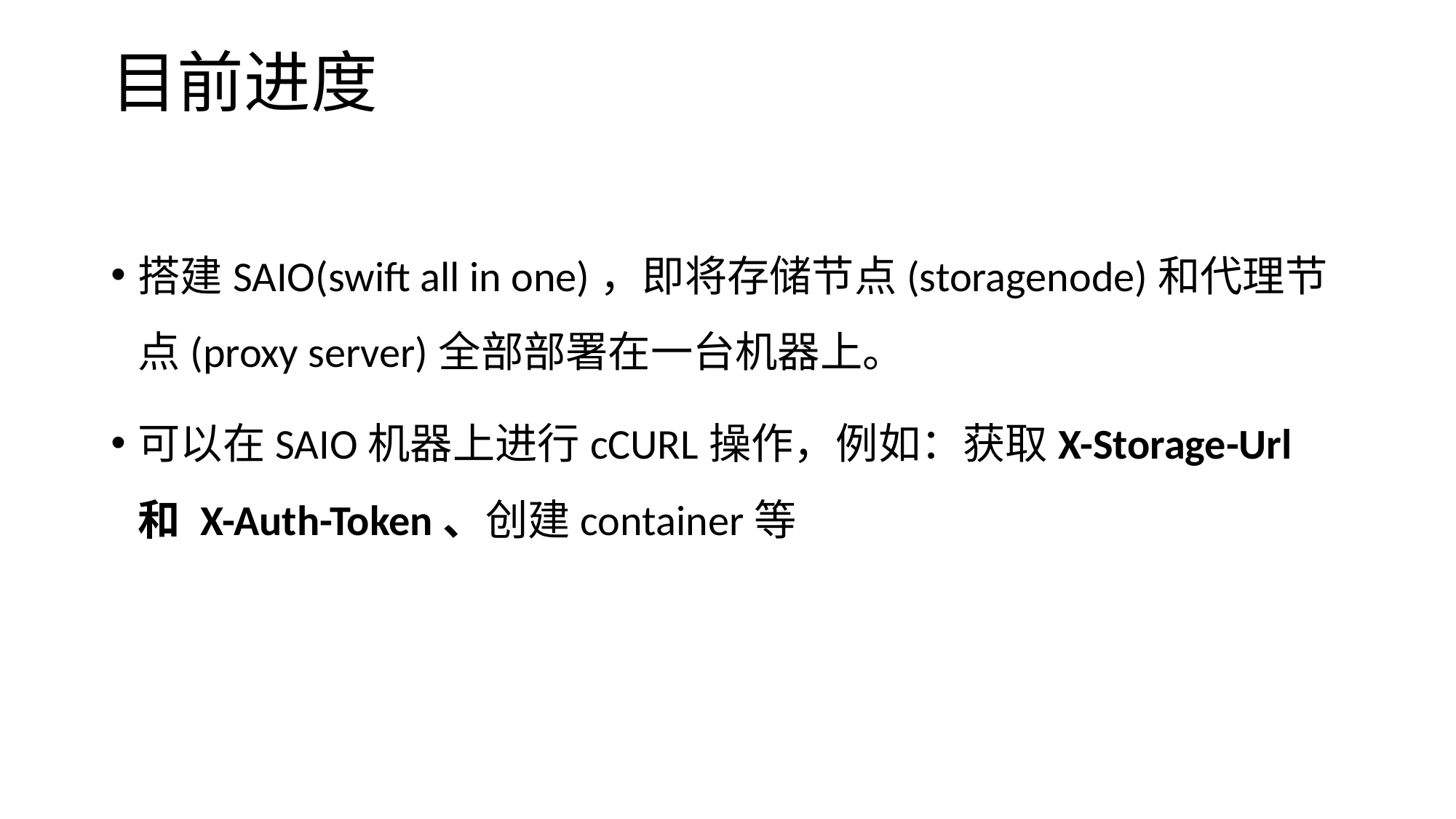

# 目前进度
搭建SAIO(swift all in one)，即将存储节点(storagenode)和代理节点(proxy server)全部部署在一台机器上。
可以在SAIO机器上进行cCURL操作，例如：获取X-Storage-Url 和 X-Auth-Token、创建container等